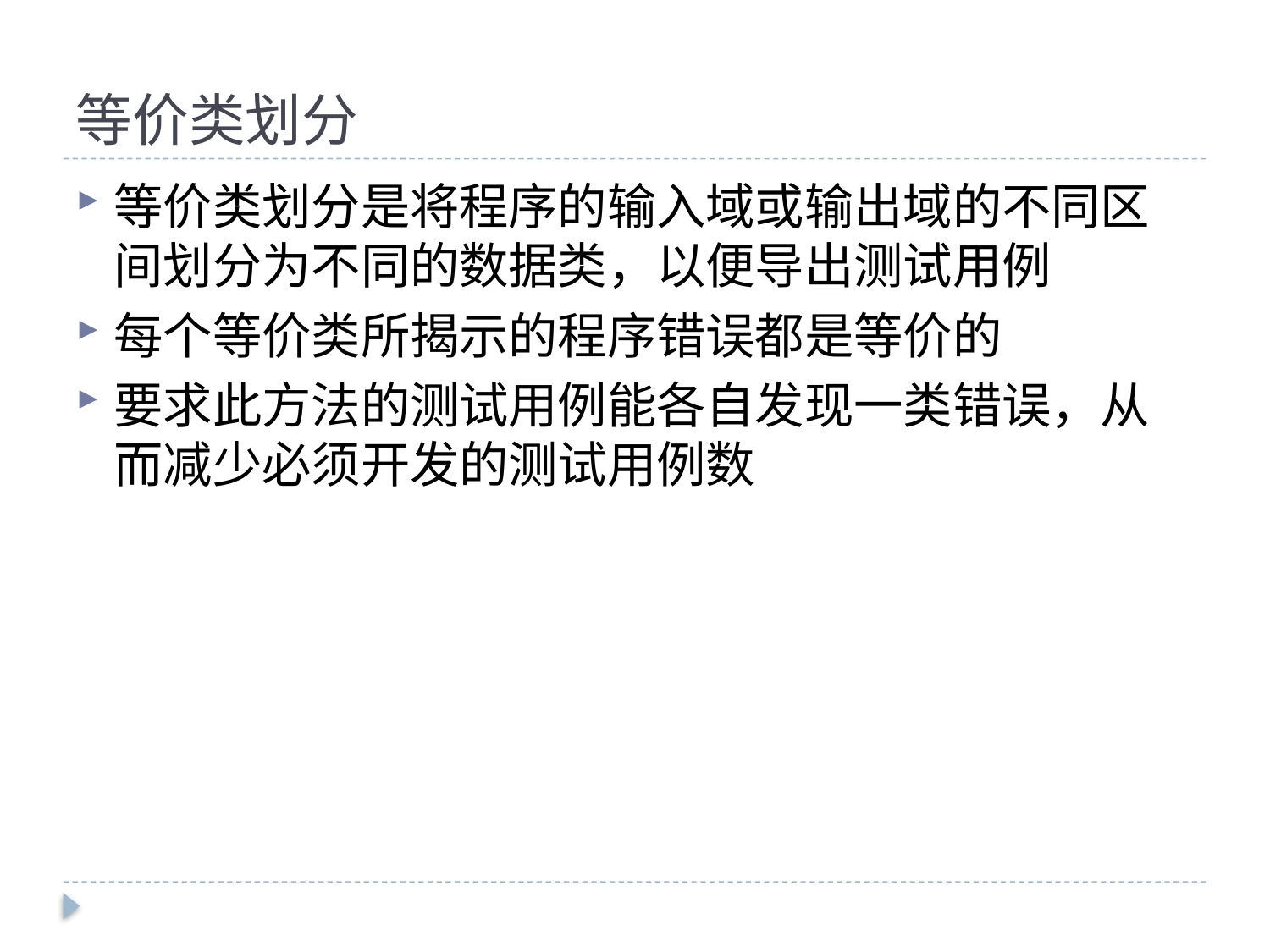

# 等价类划分
等价类划分是将程序的输入域或输出域的不同区间划分为不同的数据类，以便导出测试用例
每个等价类所揭示的程序错误都是等价的
要求此方法的测试用例能各自发现一类错误，从而减少必须开发的测试用例数